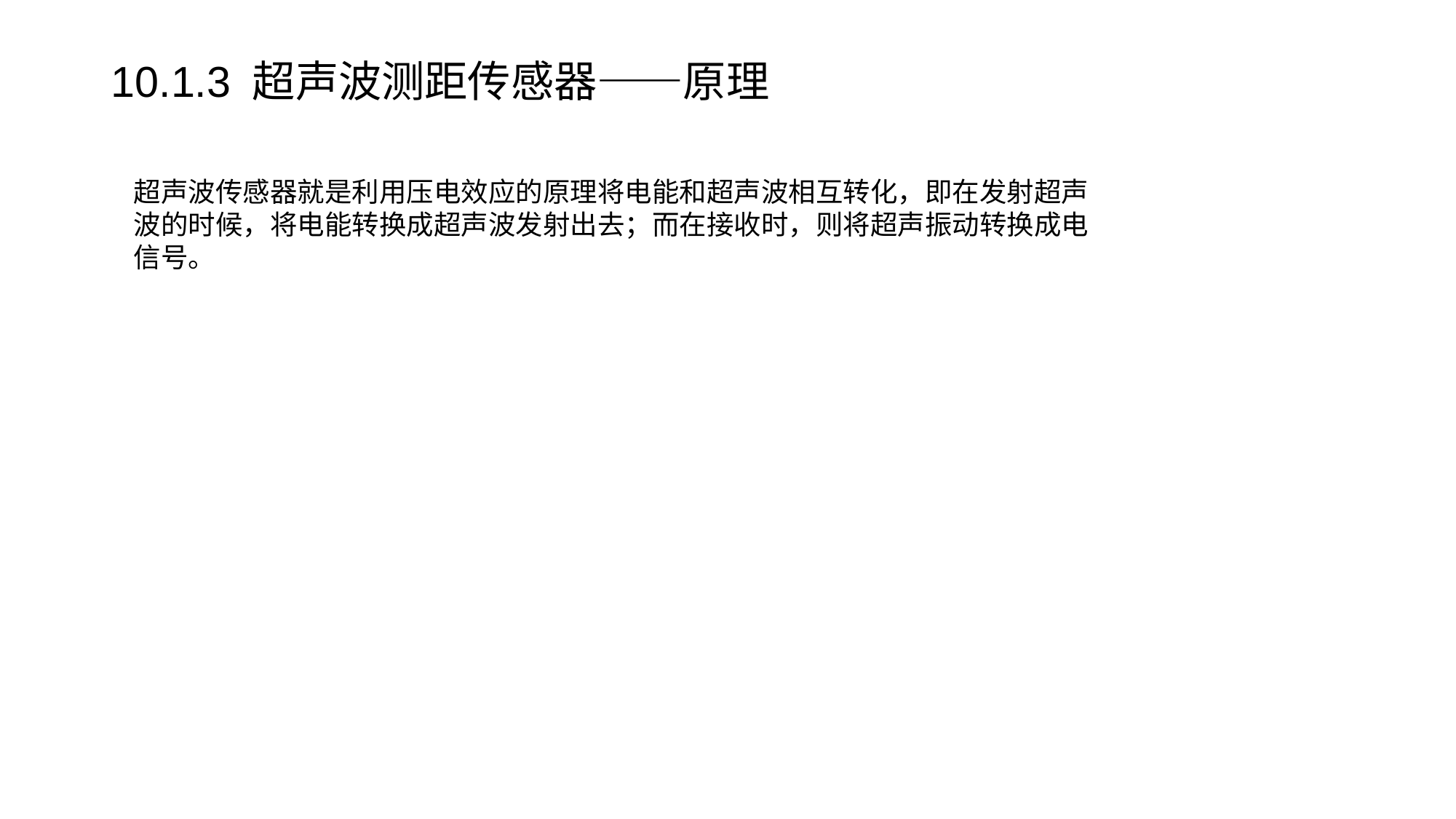

# 10.1.3 超声波测距传感器——原理
超声波传感器就是利用压电效应的原理将电能和超声波相互转化，即在发射超声波的时候，将电能转换成超声波发射出去；而在接收时，则将超声振动转换成电信号。